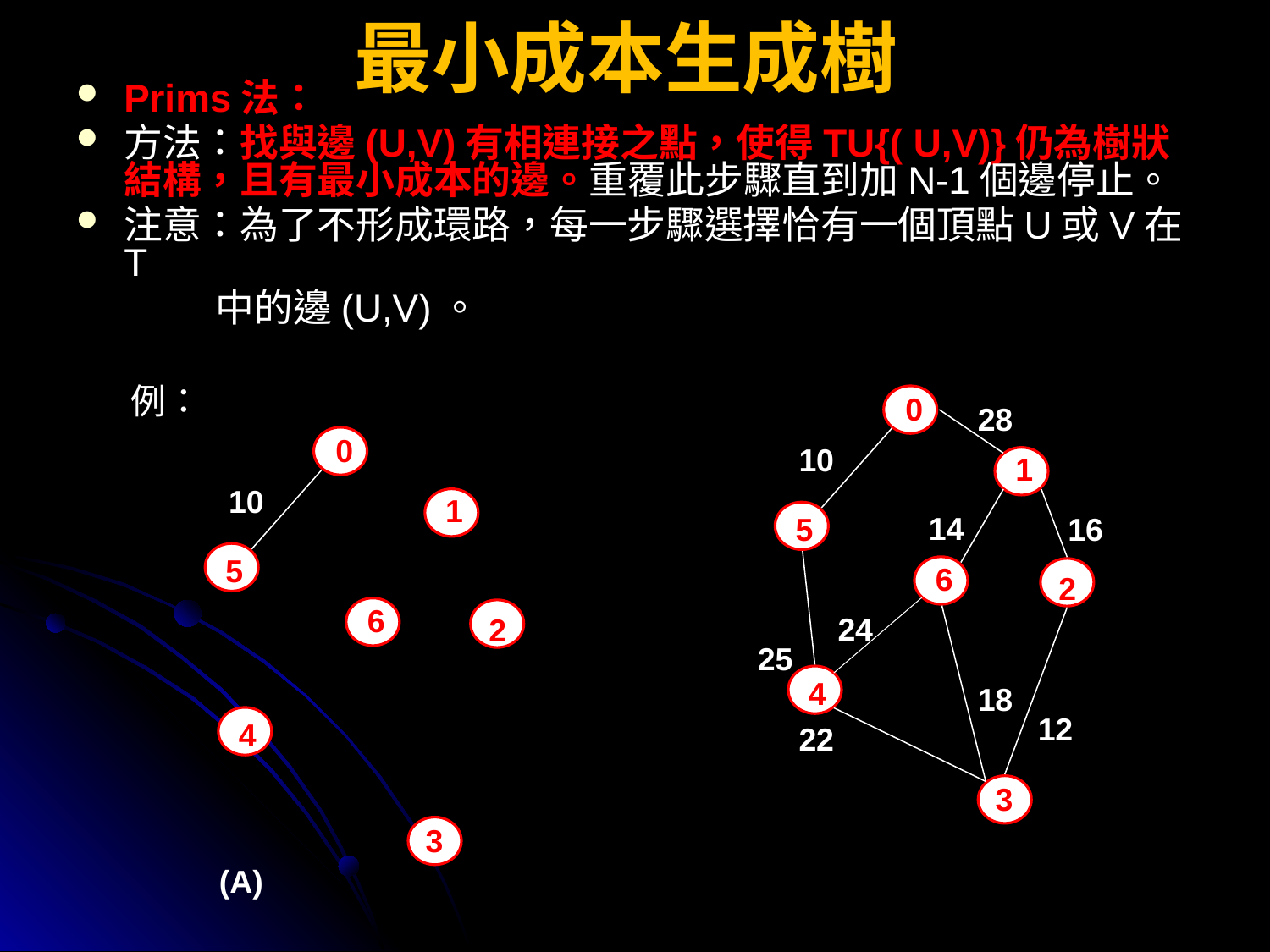

# 最小成本生成樹
Prims法：
方法：找與邊(U,V)有相連接之點，使得TU{( U,V)}仍為樹狀結構，且有最小成本的邊。重覆此步驟直到加N-1個邊停止。
注意：為了不形成環路，每一步驟選擇恰有一個頂點U或V在T
               中的邊(U,V)。
例：
0
28
10
1
14
5
16
6
2
24
25

18
12
22
3

4

0

10
1

5
6

2

4
3

(A)